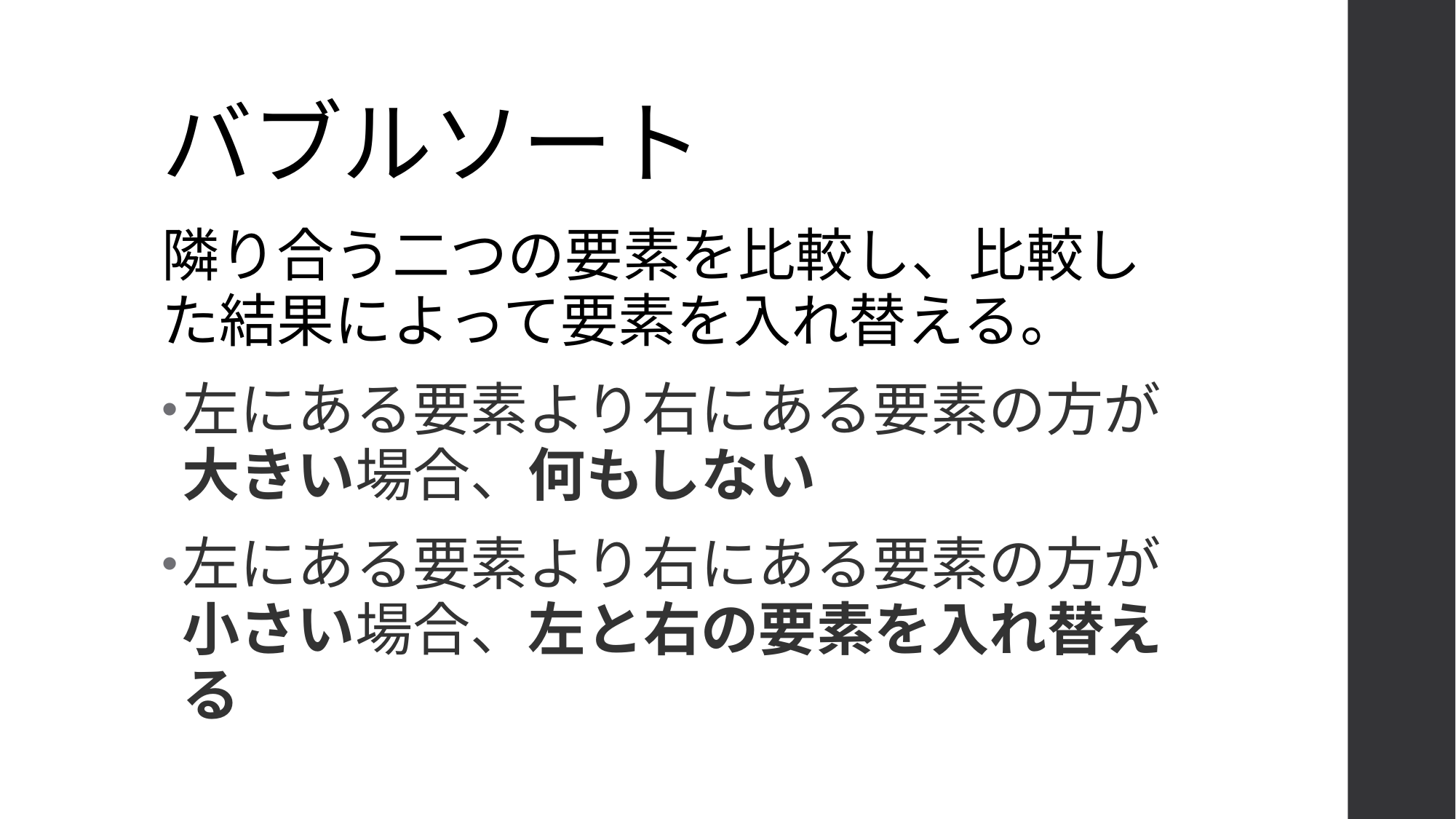

# バブルソート
隣り合う二つの要素を比較し、比較した結果によって要素を入れ替える。
左にある要素より右にある要素の方が大きい場合、何もしない
左にある要素より右にある要素の方が小さい場合、左と右の要素を入れ替える